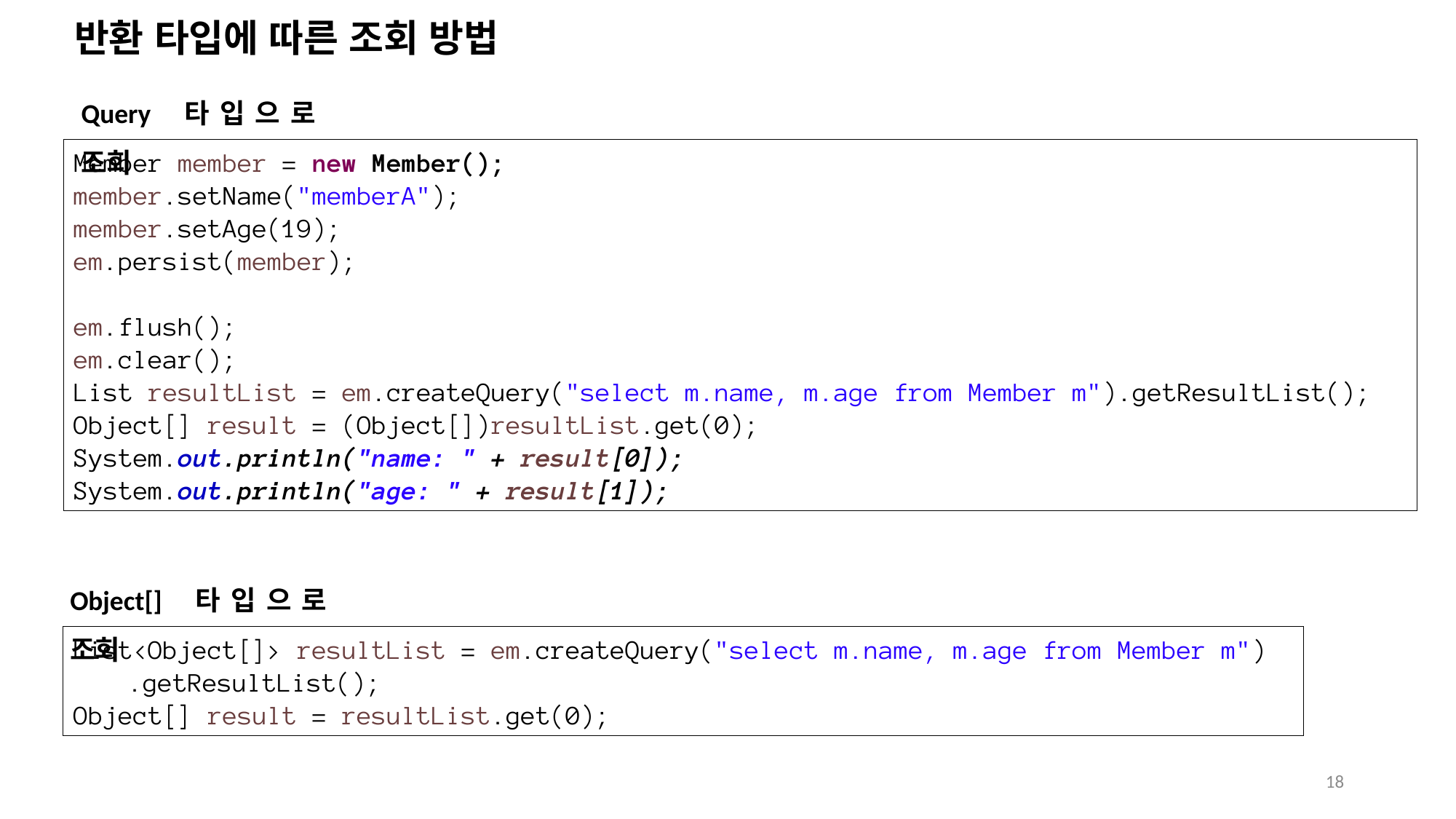

# 반환 타입에 따른 조회 방법
Query 타입으로 조회
Member member = new Member();
member.setName("memberA");
member.setAge(19);
em.persist(member);

em.flush();
em.clear();
List resultList = em.createQuery("select m.name, m.age from Member m").getResultList();
Object[] result = (Object[])resultList.get(0);
System.out.println("name: " + result[0]);
System.out.println("age: " + result[1]);
Object[] 타입으로 조회
List<Object[]> resultList = em.createQuery("select m.name, m.age from Member m")
.getResultList();
Object[] result = resultList.get(0);
18